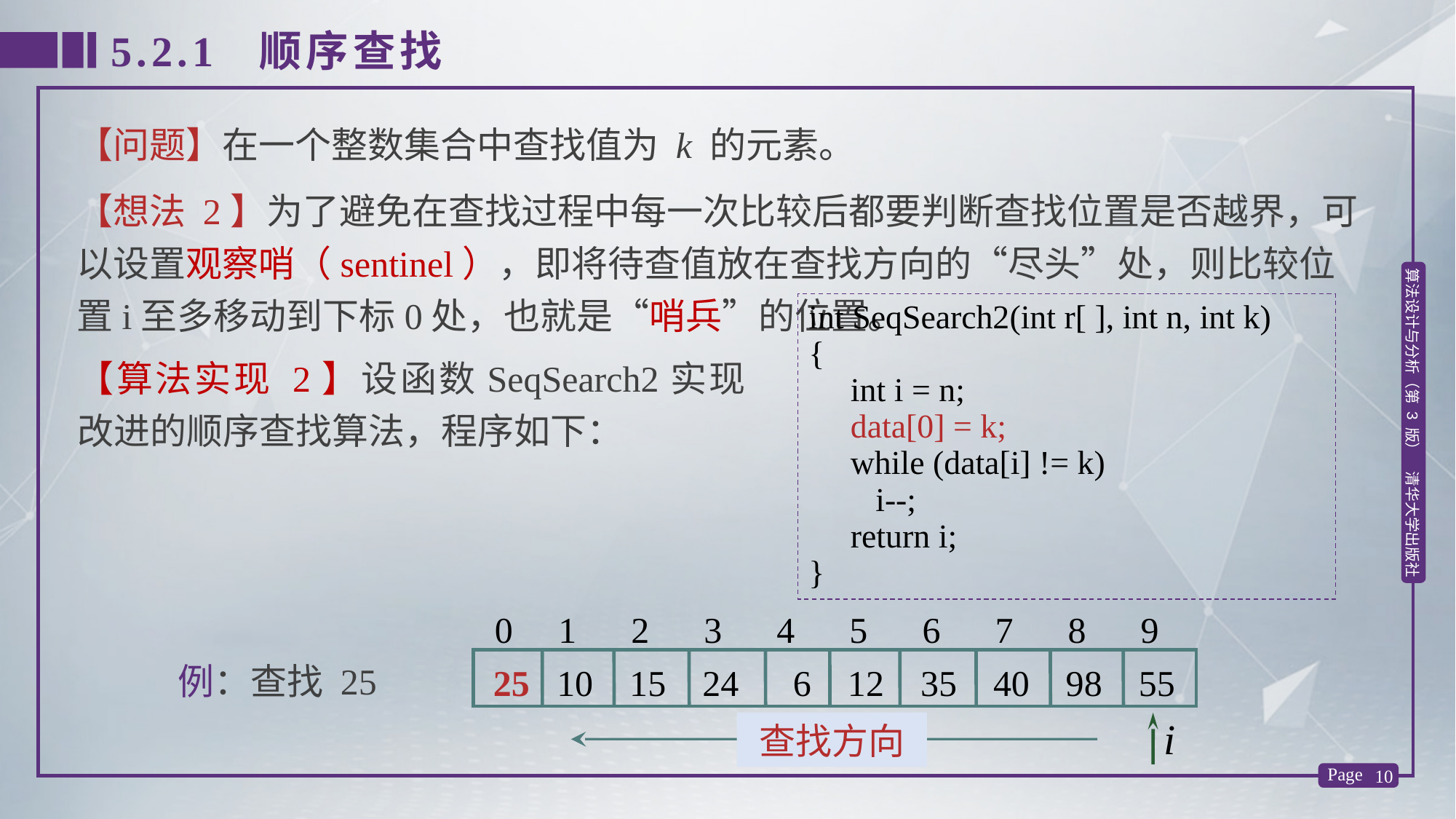

5.2.1  顺序查找
【问题】在一个整数集合中查找值为 k 的元素。
【想法 2】为了避免在查找过程中每一次比较后都要判断查找位置是否越界，可以设置观察哨（sentinel），即将待查值放在查找方向的“尽头”处，则比较位置i至多移动到下标0处，也就是“哨兵”的位置。
int SeqSearch2(int r[ ], int n, int k)
{
     int i = n;
     data[0] = k;
     while (data[i] != k)
        i--;
     return i;
}
【算法实现 2】设函数SeqSearch2实现改进的顺序查找算法，程序如下：
0     1      2      3      4      5      6      7      8      9
例：查找 25
 25   10    15    24      6    12    35    40    98    55

i

查找方向